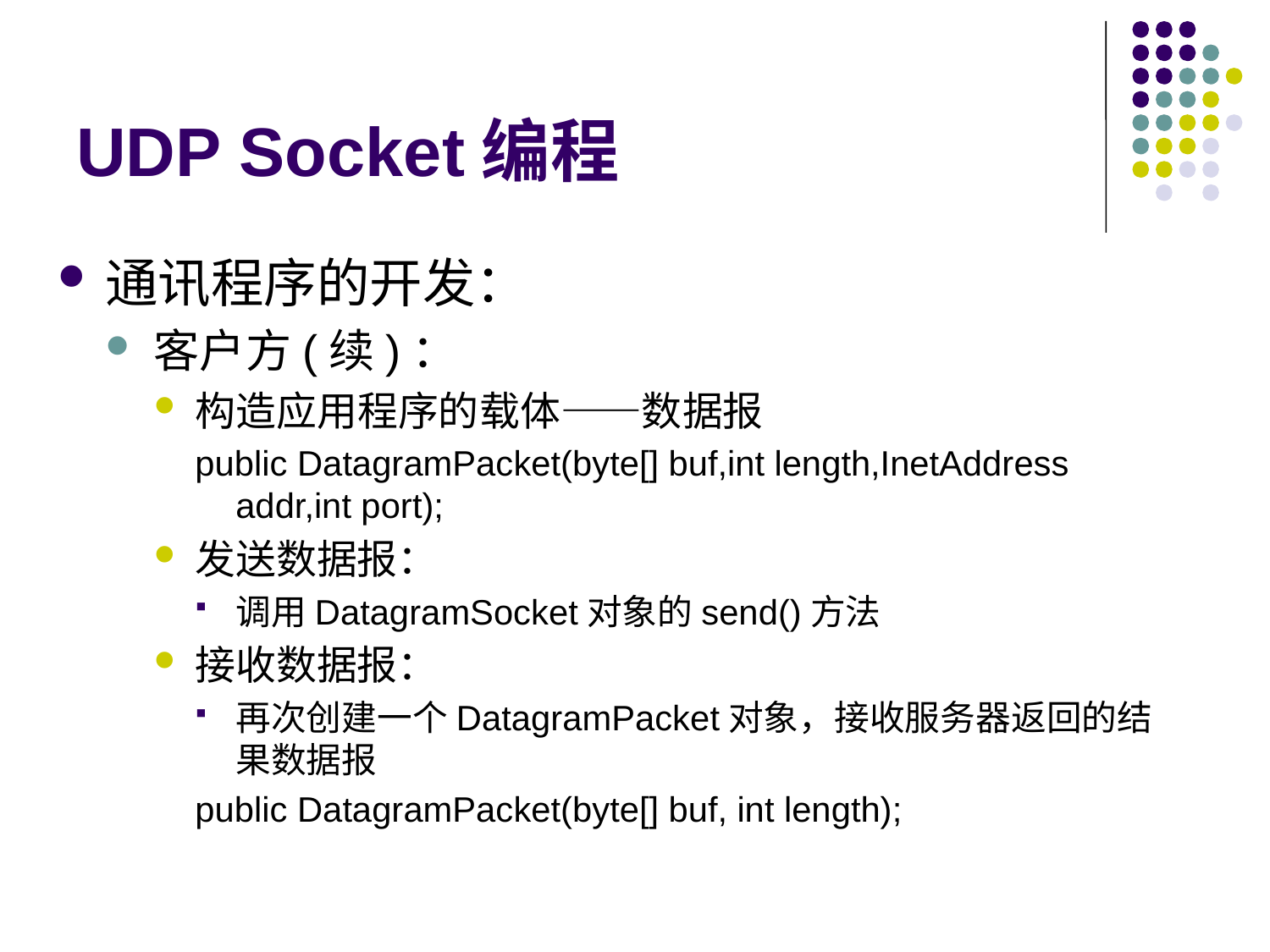

# UDP Socket编程
通讯程序的开发：
客户方(续)：
构造应用程序的载体——数据报
public DatagramPacket(byte[] buf,int length,InetAddress addr,int port);
发送数据报：
调用DatagramSocket对象的send()方法
接收数据报：
再次创建一个DatagramPacket对象，接收服务器返回的结果数据报
public DatagramPacket(byte[] buf, int length);